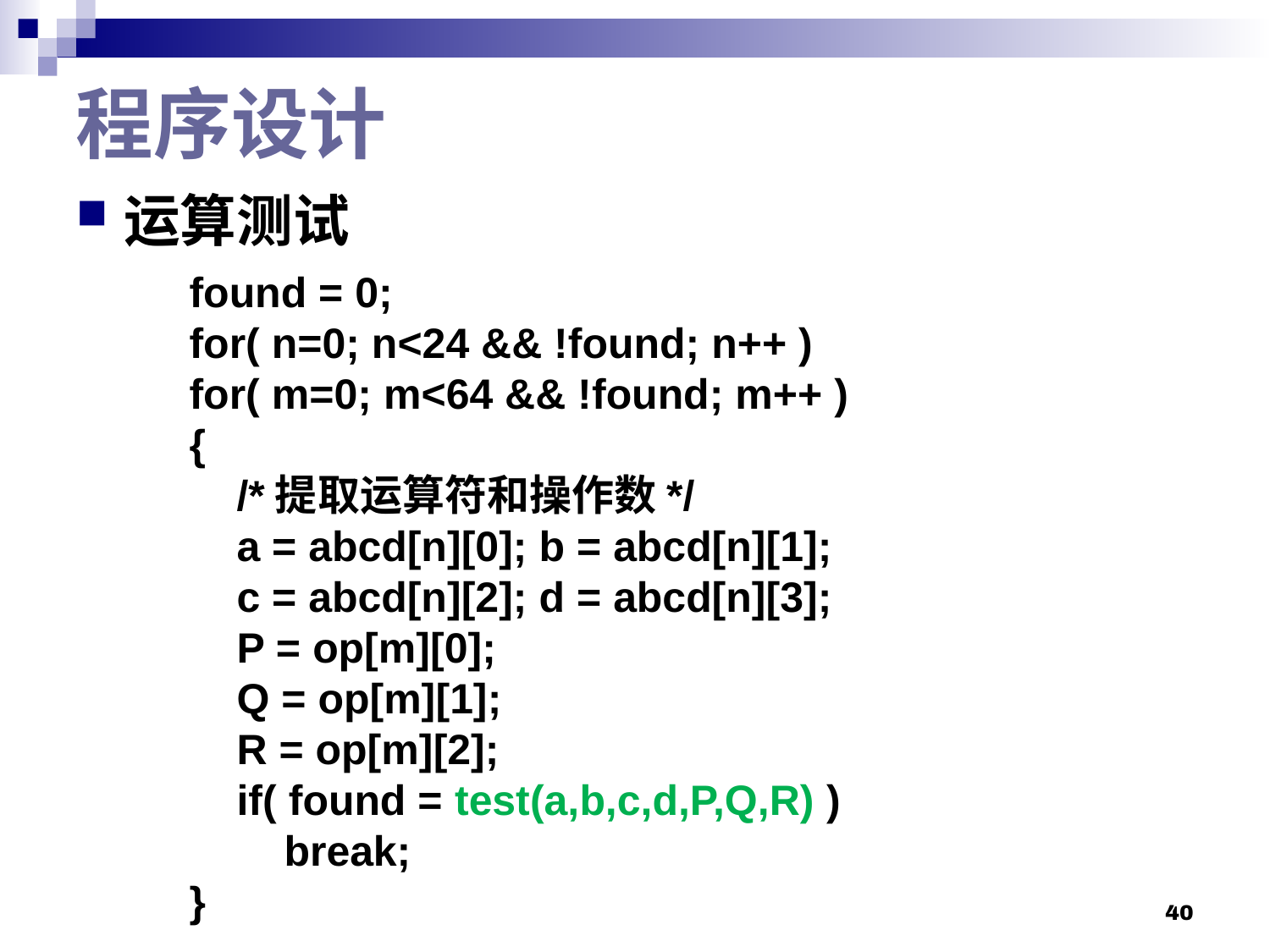

# 程序设计
运算测试
found = 0;
for( n=0; n<24 && !found; n++ )
for( m=0; m<64 && !found; m++ )
{
    /*提取运算符和操作数*/
    a = abcd[n][0]; b = abcd[n][1];
    c = abcd[n][2]; d = abcd[n][3];
    P = op[m][0];
    Q = op[m][1];
    R = op[m][2];
    if( found = test(a,b,c,d,P,Q,R) )
        break;
}
40